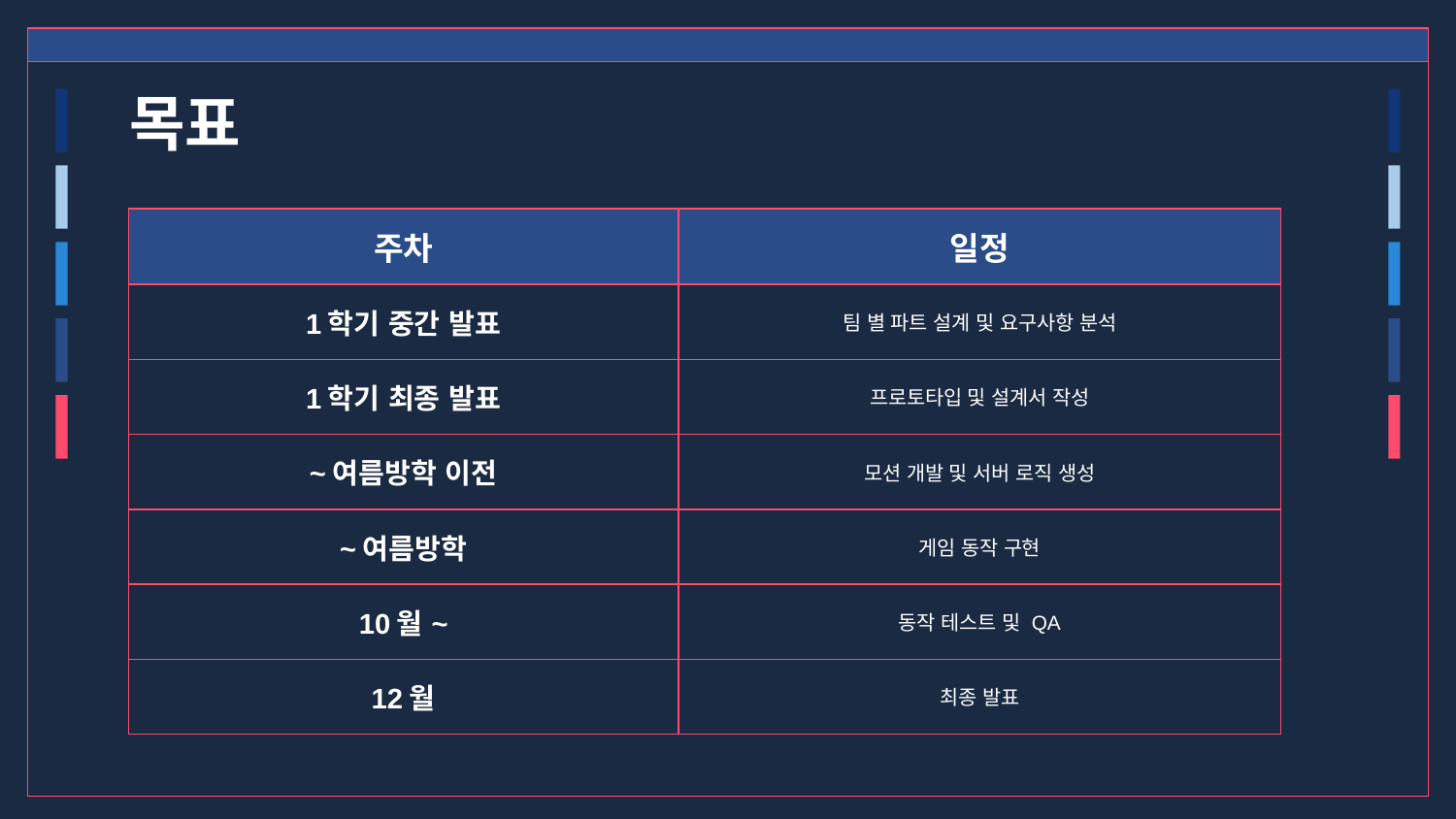

# 목표
| 주차 | 일정 |
| --- | --- |
| 1학기 중간 발표 | 팀 별 파트 설계 및 요구사항 분석 |
| 1학기 최종 발표 | 프로토타입 및 설계서 작성 |
| ~여름방학 이전 | 모션 개발 및 서버 로직 생성 |
| ~여름방학 | 게임 동작 구현 |
| 10월~ | 동작 테스트 및 QA |
| 12월 | 최종 발표 |